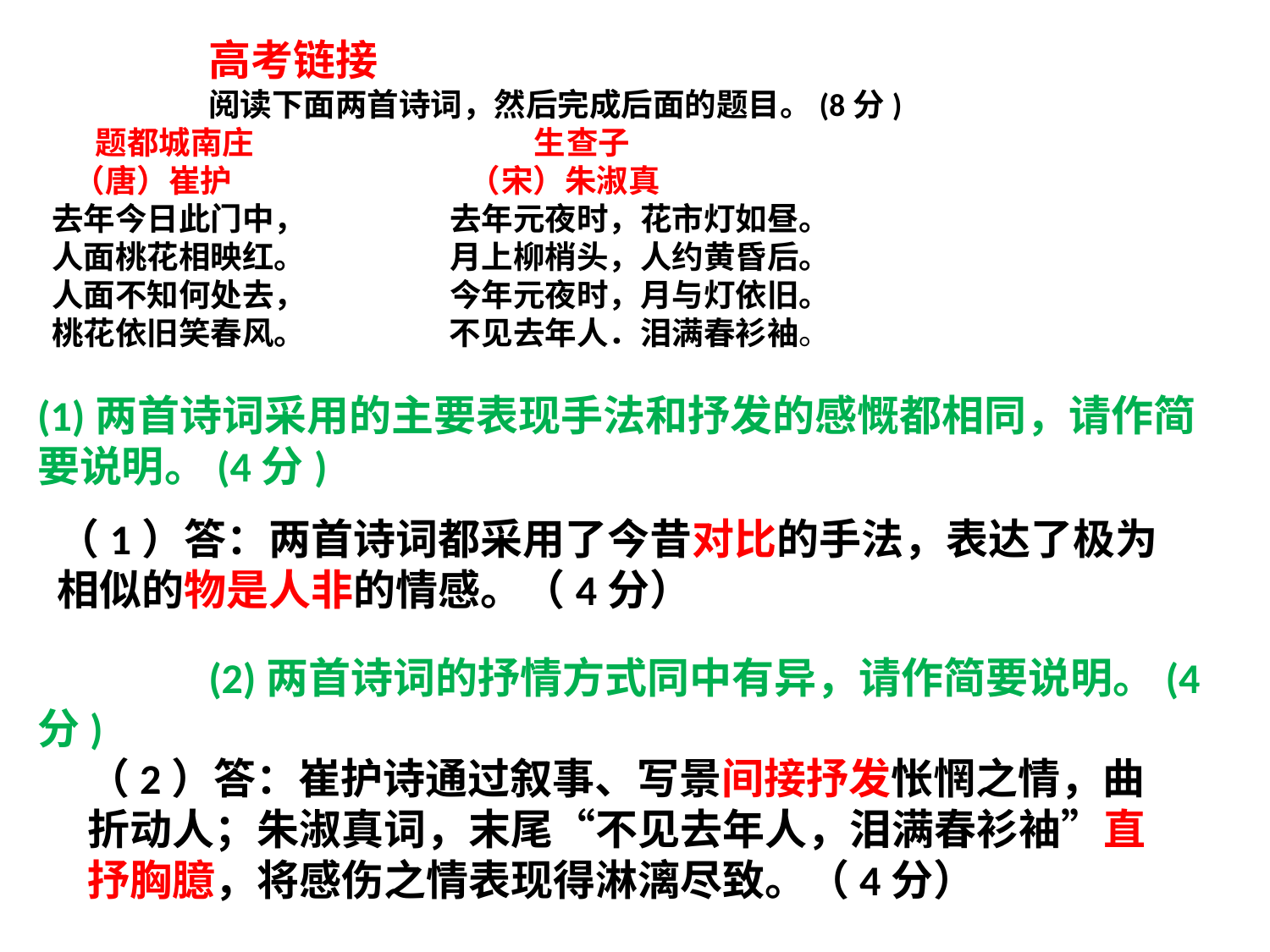

高考链接
阅读下面两首诗词，然后完成后面的题目。(8分)
       题都城南庄                                       生查子
     （唐）崔护                                 （宋）朱淑真
  去年今日此门中，                    去年元夜时，花市灯如昼。
  人面桃花相映红。                    月上柳梢头，人约黄昏后。
  人面不知何处去，                    今年元夜时，月与灯依旧。
  桃花依旧笑春风。                    不见去年人．泪满春衫袖。
(1)两首诗词采用的主要表现手法和抒发的感慨都相同，请作简要说明。(4分)

(2)两首诗词的抒情方式同中有异，请作简要说明。(4分)
（1）答：两首诗词都采用了今昔对比的手法，表达了极为相似的物是人非的情感。（4分）
（2）答：崔护诗通过叙事、写景间接抒发怅惘之情，曲折动人；朱淑真词，末尾“不见去年人，泪满春衫袖”直抒胸臆，将感伤之情表现得淋漓尽致。（4分）